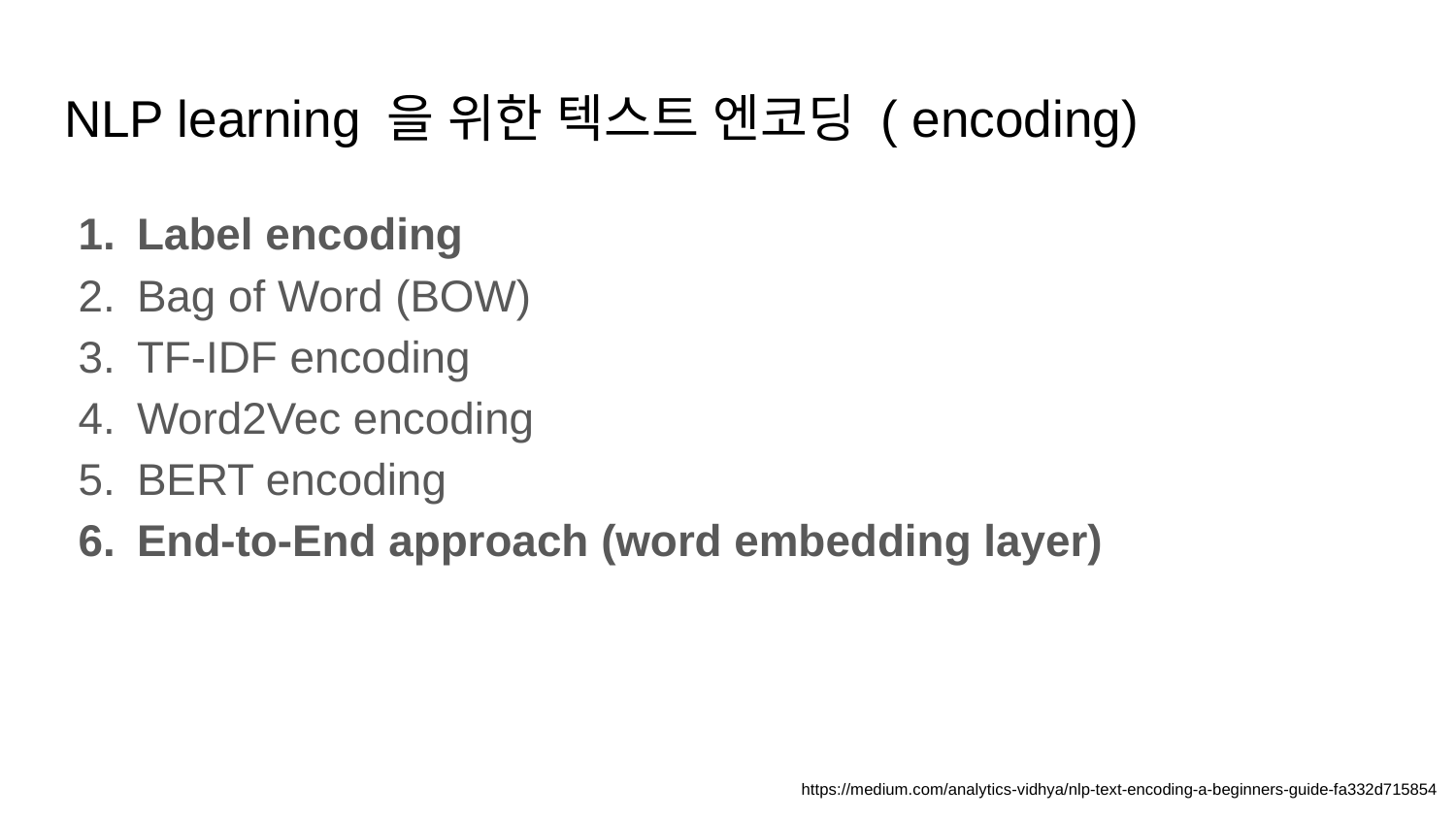

# NLP learning 을 위한 텍스트 엔코딩 ( encoding)
Label encoding
Bag of Word (BOW)
TF-IDF encoding
Word2Vec encoding
BERT encoding
End-to-End approach (word embedding layer)
https://medium.com/analytics-vidhya/nlp-text-encoding-a-beginners-guide-fa332d715854